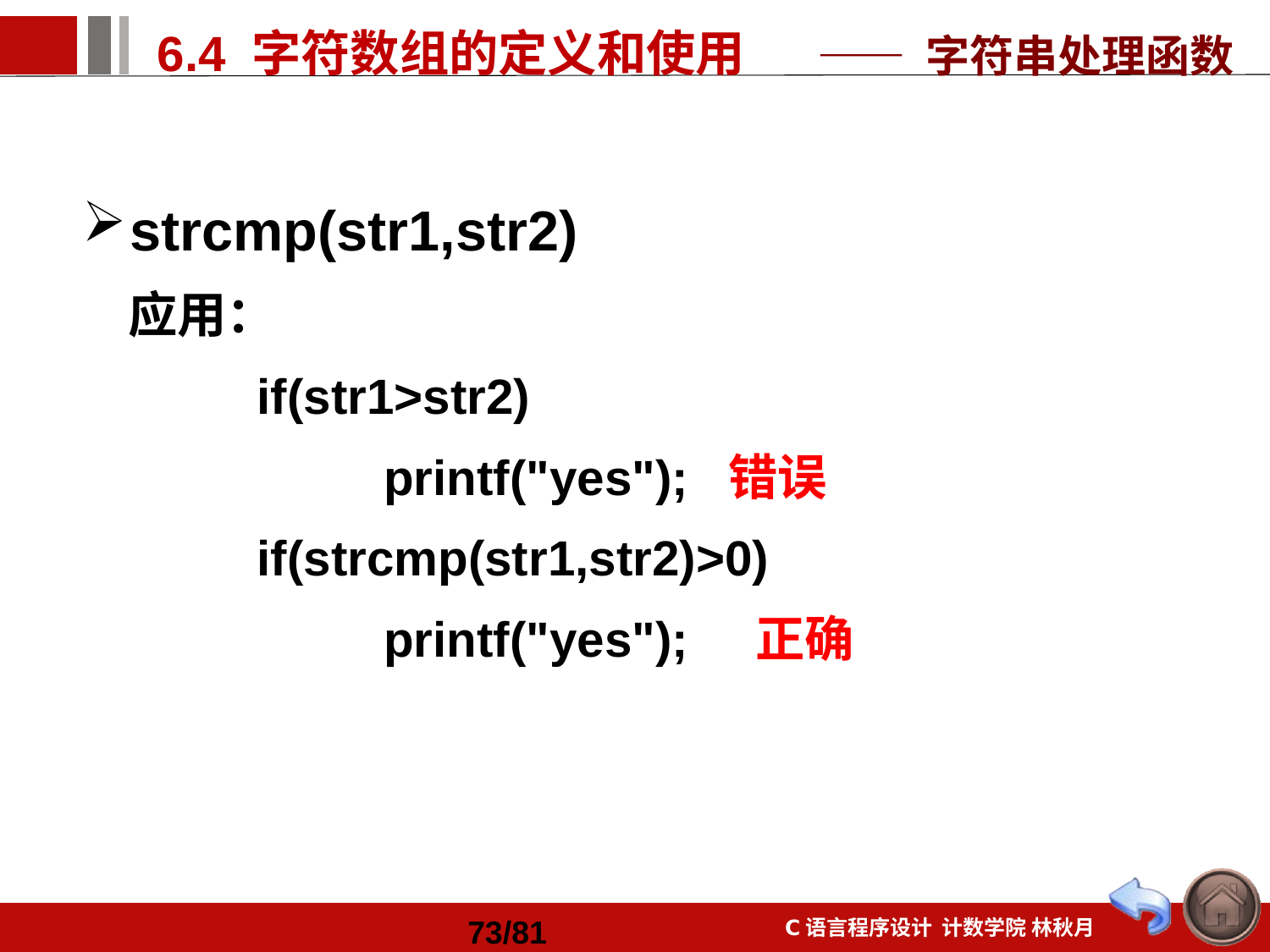

—— 字符串处理函数
strcmp(str1,str2)
   应用：
		if(str1>str2)
  			printf("yes");  错误
	   	if(strcmp(str1,str2)>0)
		    	printf("yes");    正确